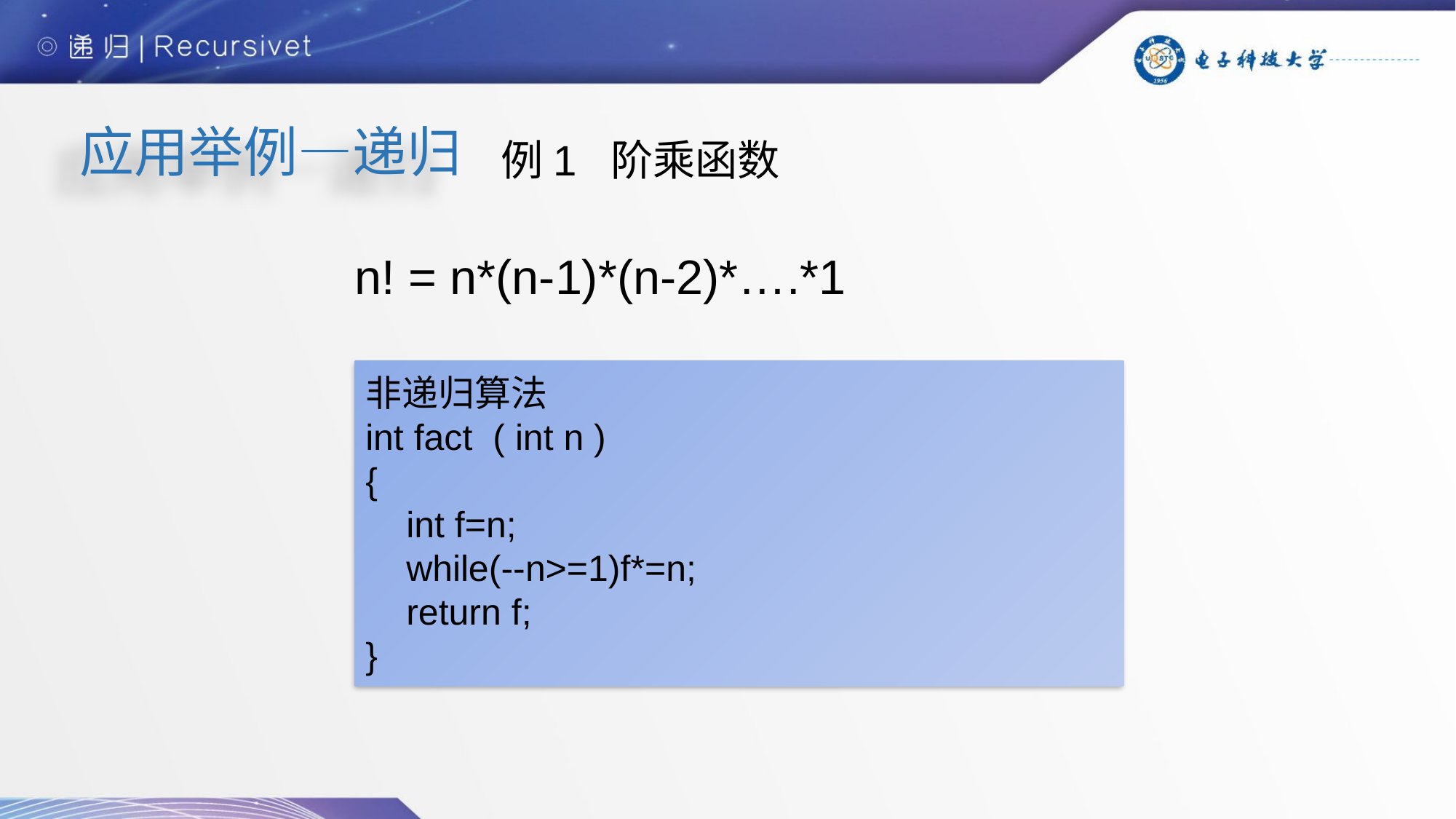

应用举例—递归
例1  阶乘函数

n! = n*(n-1)*(n-2)*….*1

非递归算法
int fact  ( int n )
{
    int f=n;
    while(--n>=1)f*=n;
    return f;
}